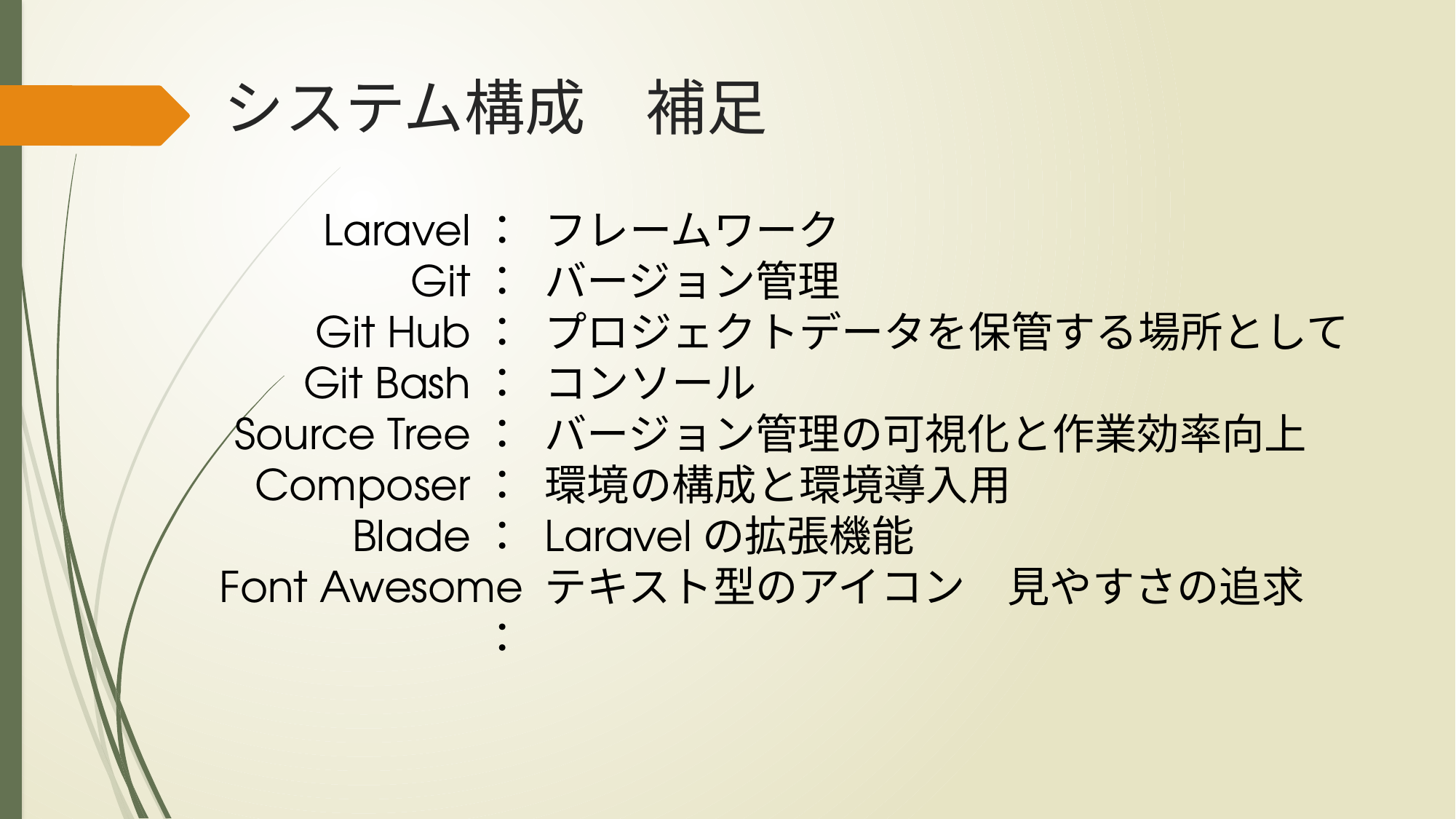

# システム構成　補足
Laravel：
Git：
Git Hub：
Git Bash：
Source Tree：
Composer：
Blade：
Font Awesome ：
フレームワーク
バージョン管理
プロジェクトデータを保管する場所として
コンソール
バージョン管理の可視化と作業効率向上
環境の構成と環境導入用
Laravelの拡張機能
テキスト型のアイコン　見やすさの追求